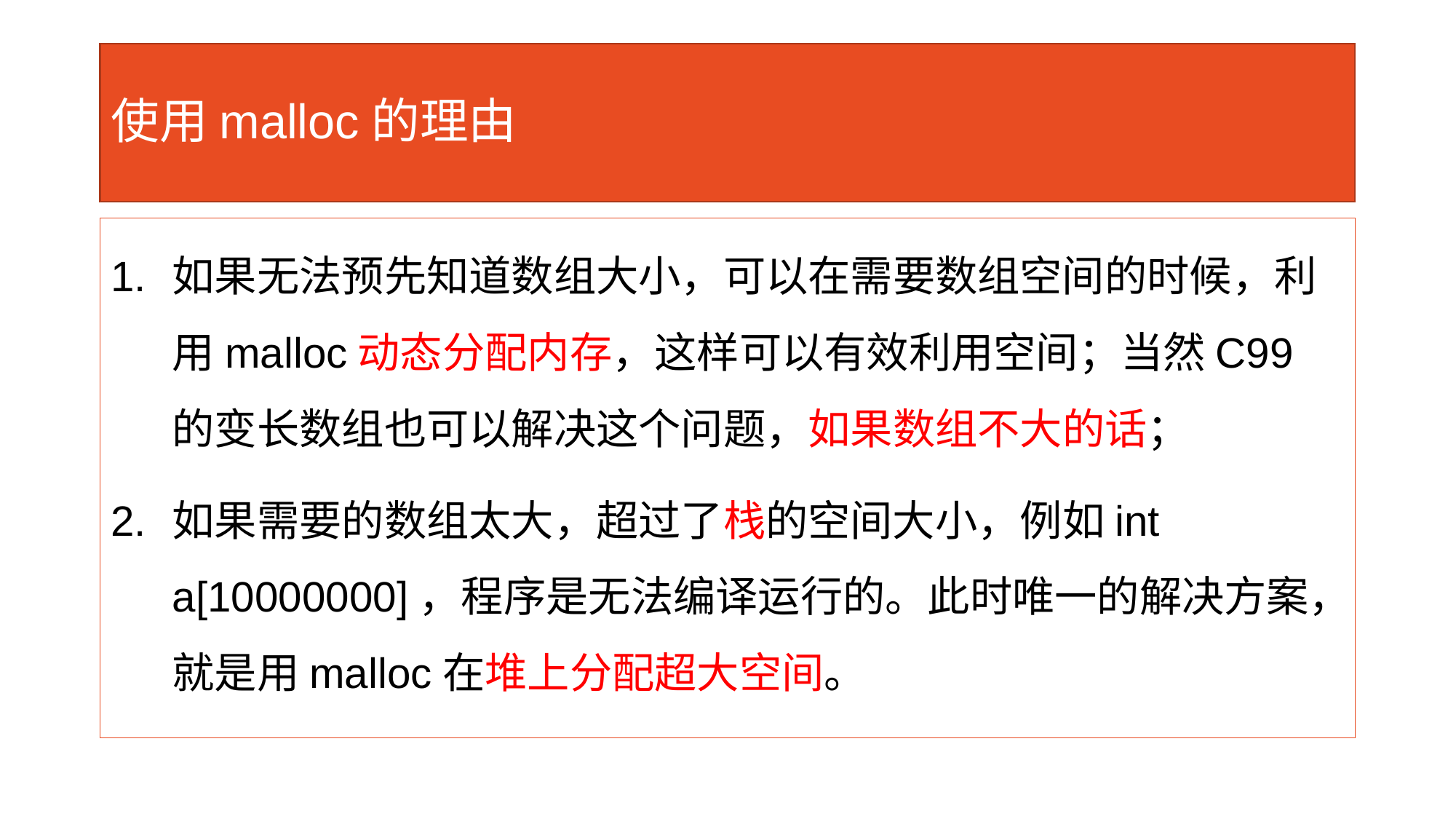

# 使用malloc的理由
如果无法预先知道数组大小，可以在需要数组空间的时候，利用malloc动态分配内存，这样可以有效利用空间；当然C99的变长数组也可以解决这个问题，如果数组不大的话；
如果需要的数组太大，超过了栈的空间大小，例如int a[10000000]，程序是无法编译运行的。此时唯一的解决方案，就是用malloc在堆上分配超大空间。